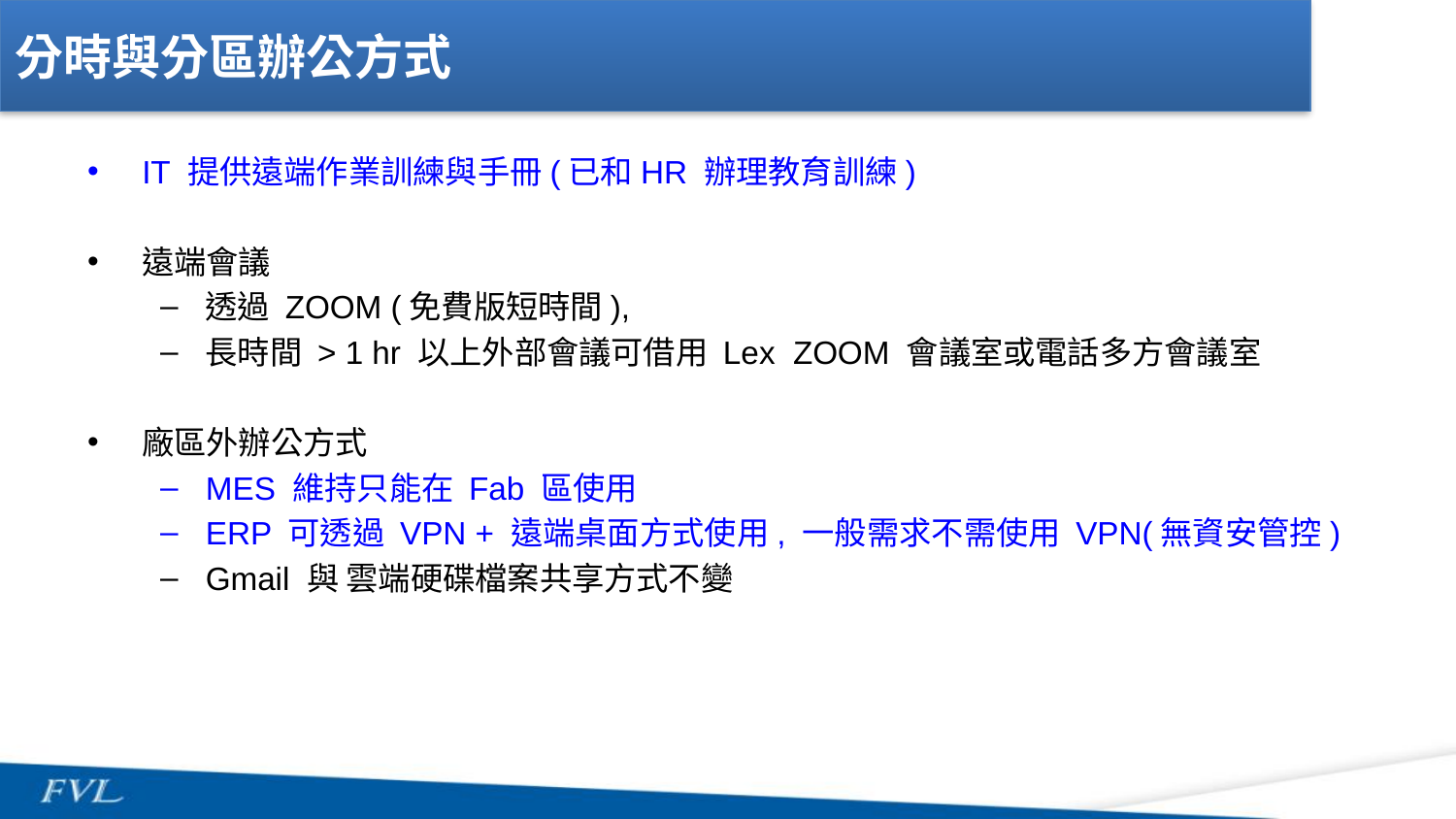

# 分時與分區辦公方式
IT 提供遠端作業訓練與手冊(已和HR 辦理教育訓練)

遠端會議
透過 ZOOM (免費版短時間),
長時間 > 1 hr 以上外部會議可借用 Lex  ZOOM 會議室或電話多方會議室

廠區外辦公方式
MES 維持只能在 Fab 區使用
ERP 可透過 VPN + 遠端桌面方式使用, 一般需求不需使用 VPN(無資安管控)
Gmail 與 雲端硬碟檔案共享方式不變